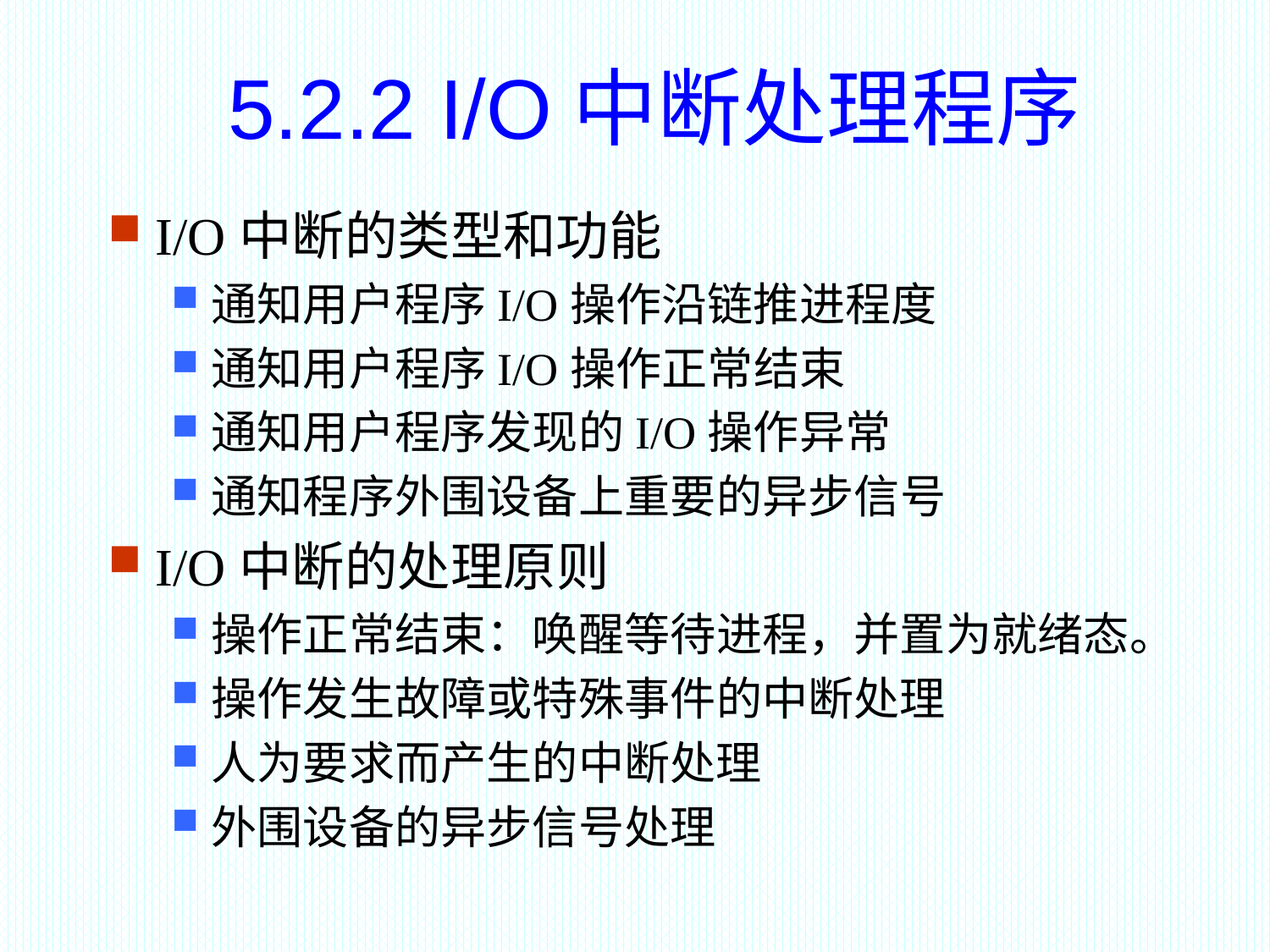

5.2.2 I/O中断处理程序
I/O中断的类型和功能
通知用户程序I/O操作沿链推进程度
通知用户程序I/O操作正常结束
通知用户程序发现的I/O操作异常
通知程序外围设备上重要的异步信号
I/O中断的处理原则
操作正常结束：唤醒等待进程，并置为就绪态。
操作发生故障或特殊事件的中断处理
人为要求而产生的中断处理
外围设备的异步信号处理